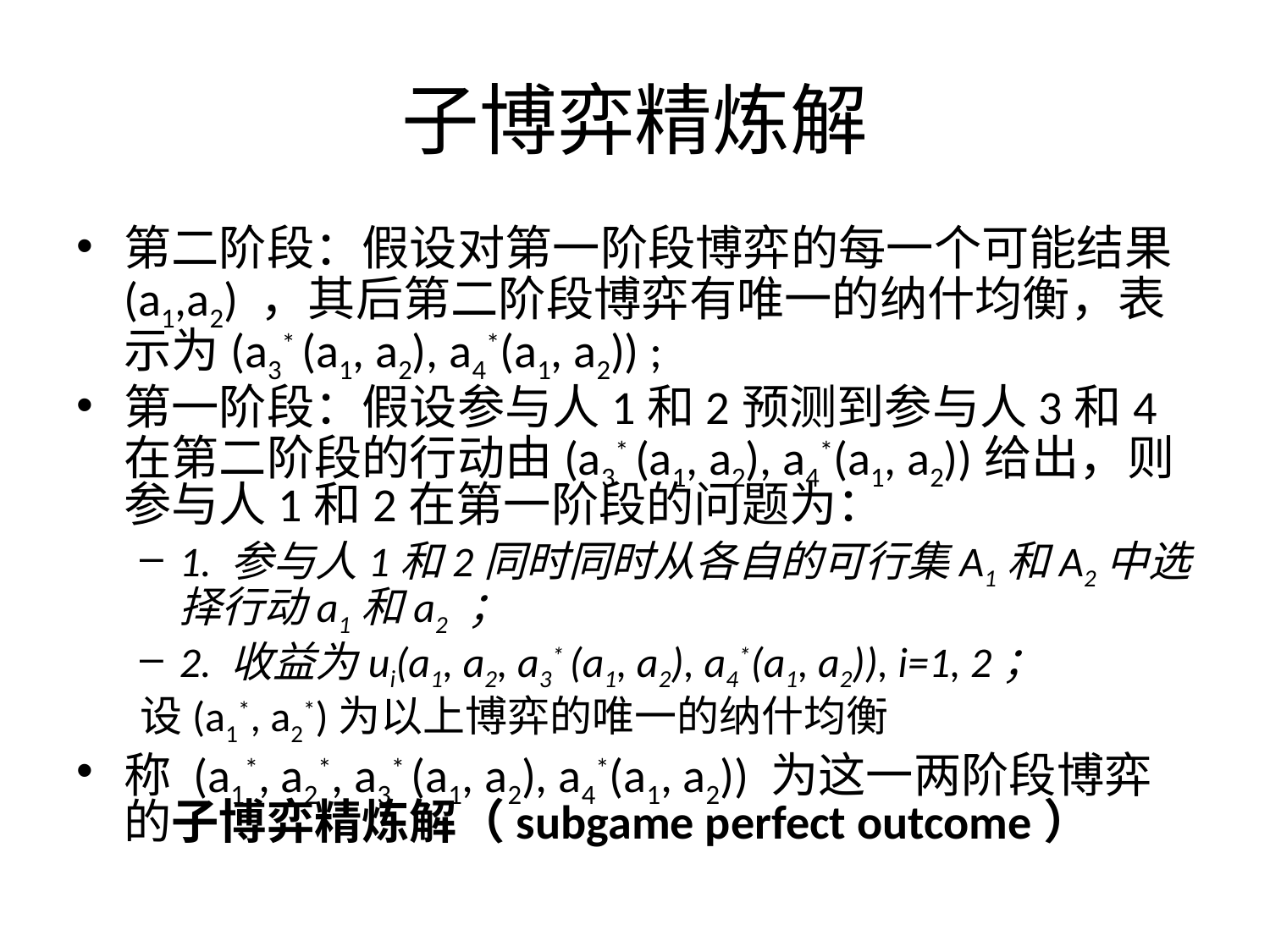

子博弈精炼解
第二阶段：假设对第一阶段博弈的每一个可能结果(a1,a2) ，其后第二阶段博弈有唯一的纳什均衡，表示为(a3* (a1, a2), a4*(a1, a2)) ;
第一阶段：假设参与人1和2预测到参与人3和4在第二阶段的行动由(a3* (a1, a2), a4*(a1, a2))给出，则参与人1和2在第一阶段的问题为：
1. 参与人1和2同时同时从各自的可行集A1和A2中选择行动a1和a2 ；
2. 收益为ui(a1, a2, a3* (a1, a2), a4*(a1, a2)), i=1, 2；
设(a1*, a2*)为以上博弈的唯一的纳什均衡
称 (a1*, a2*, a3* (a1, a2), a4*(a1, a2)) 为这一两阶段博弈的子博弈精炼解（subgame perfect outcome）